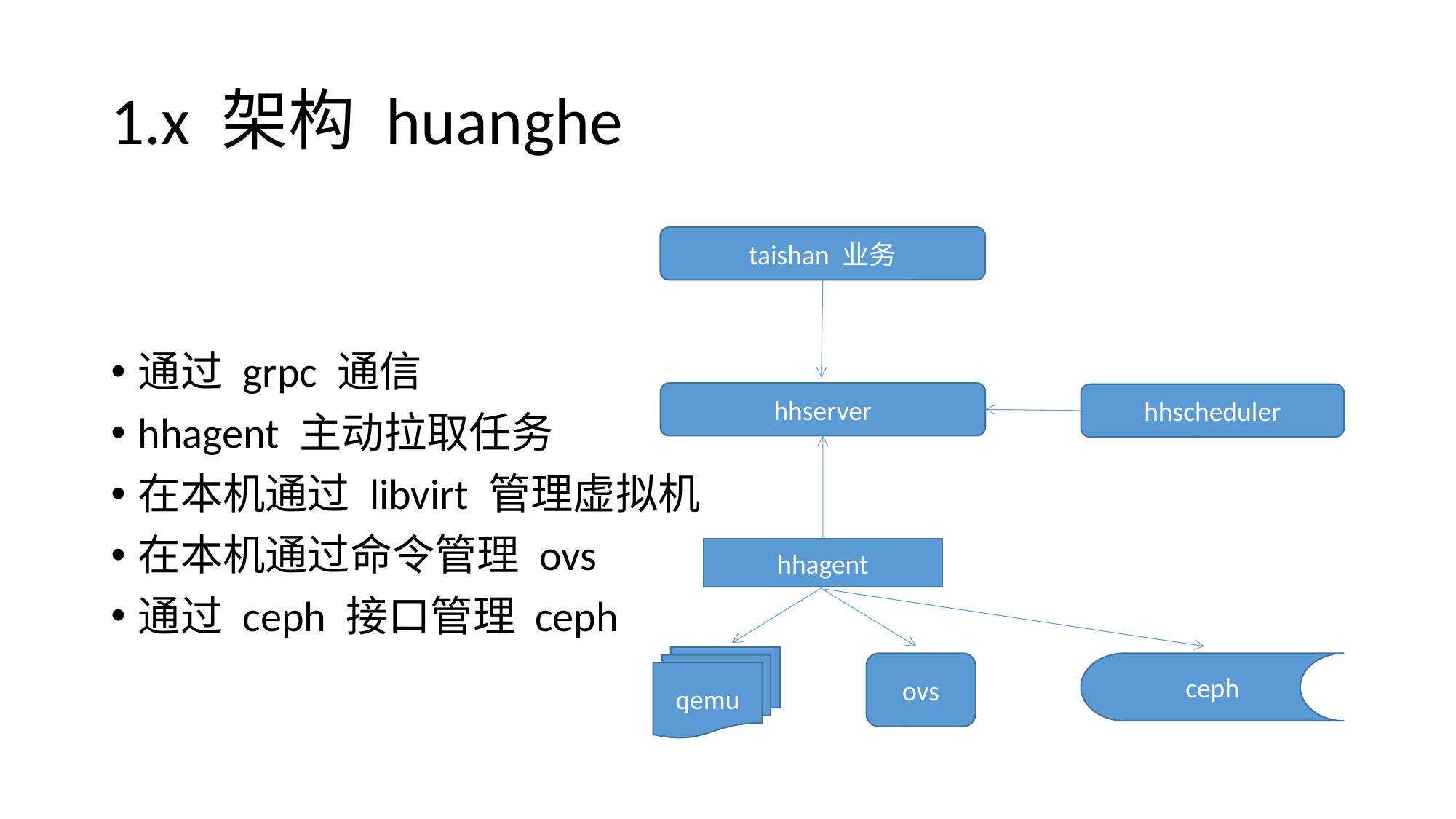

# 1.x 架构 huanghe

通过 grpc 通信
hhagent 主动拉取任务
在本机通过 libvirt 管理虚拟机
在本机通过命令管理 ovs
通过 ceph 接口管理 ceph

taishan 业务
hhserver
hhscheduler
hhagent
qemu
ovs
ceph